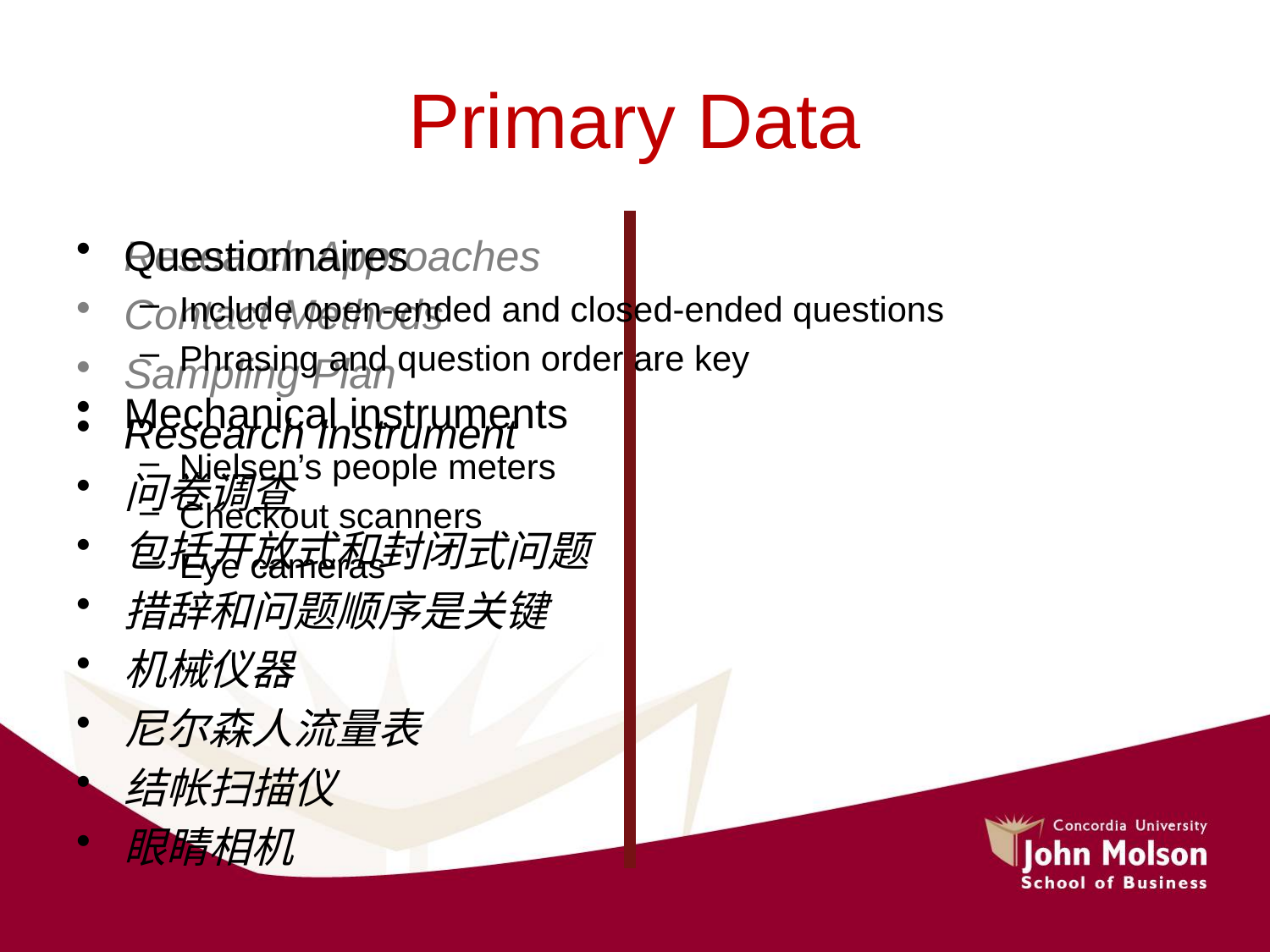

# Primary Data

Research Approaches
Contact Methods
Sampling Plan
Research Instrument
问卷调查
包括开放式和封闭式问题
措辞和问题顺序是关键
机械仪器
尼尔森人流量表
结帐扫描仪
眼睛相机
Questionnaires
Include open-ended and closed-ended questions
Phrasing and question order are key
Mechanical instruments
Nielsen’s people meters
Checkout scanners
Eye cameras